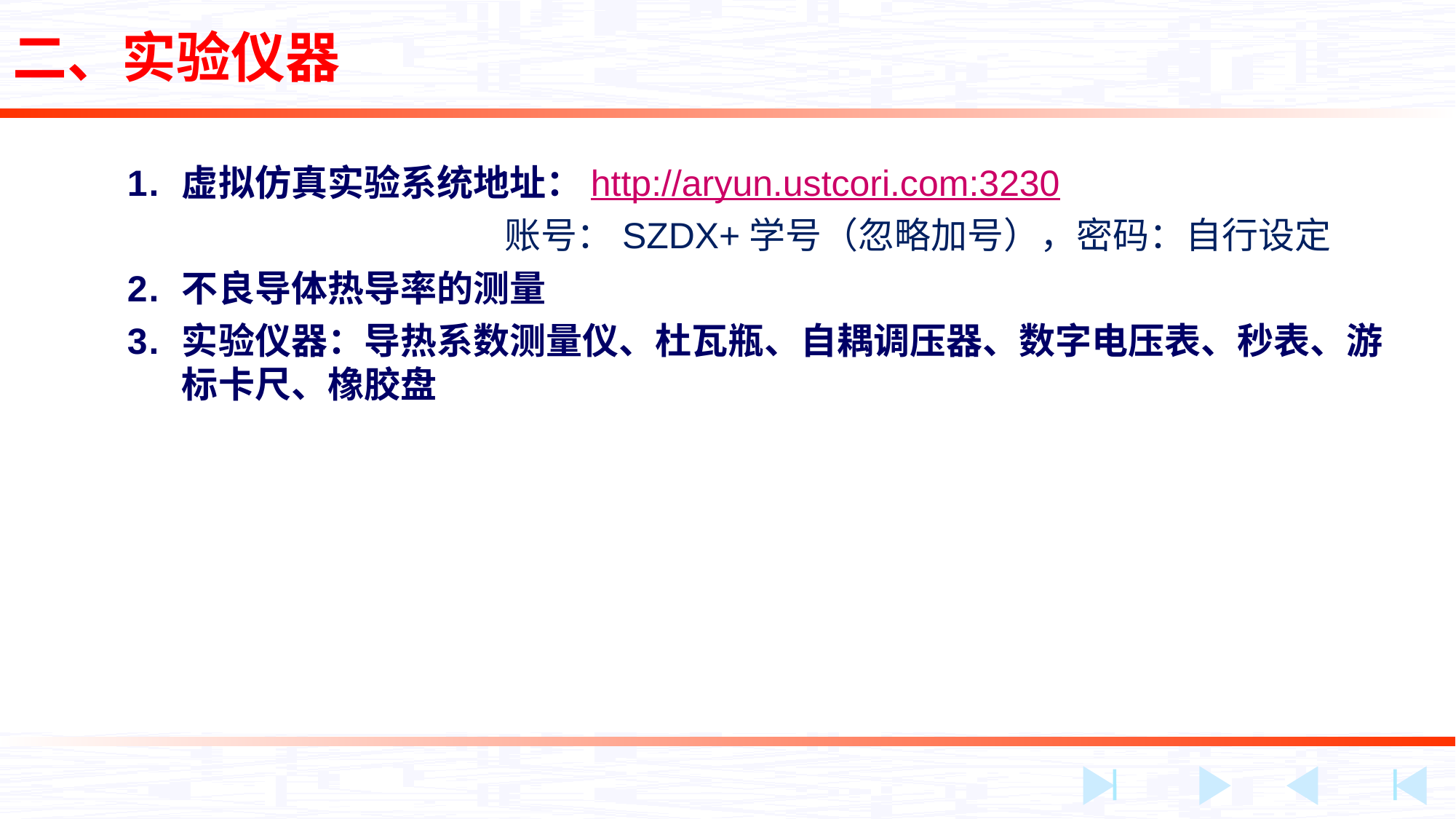

二、实验仪器
虚拟仿真实验系统地址：http://aryun.ustcori.com:3230
                                             账号：SZDX+学号（忽略加号），密码：自行设定
不良导体热导率的测量
实验仪器：导热系数测量仪、杜瓦瓶、自耦调压器、数字电压表、秒表、游标卡尺、橡胶盘